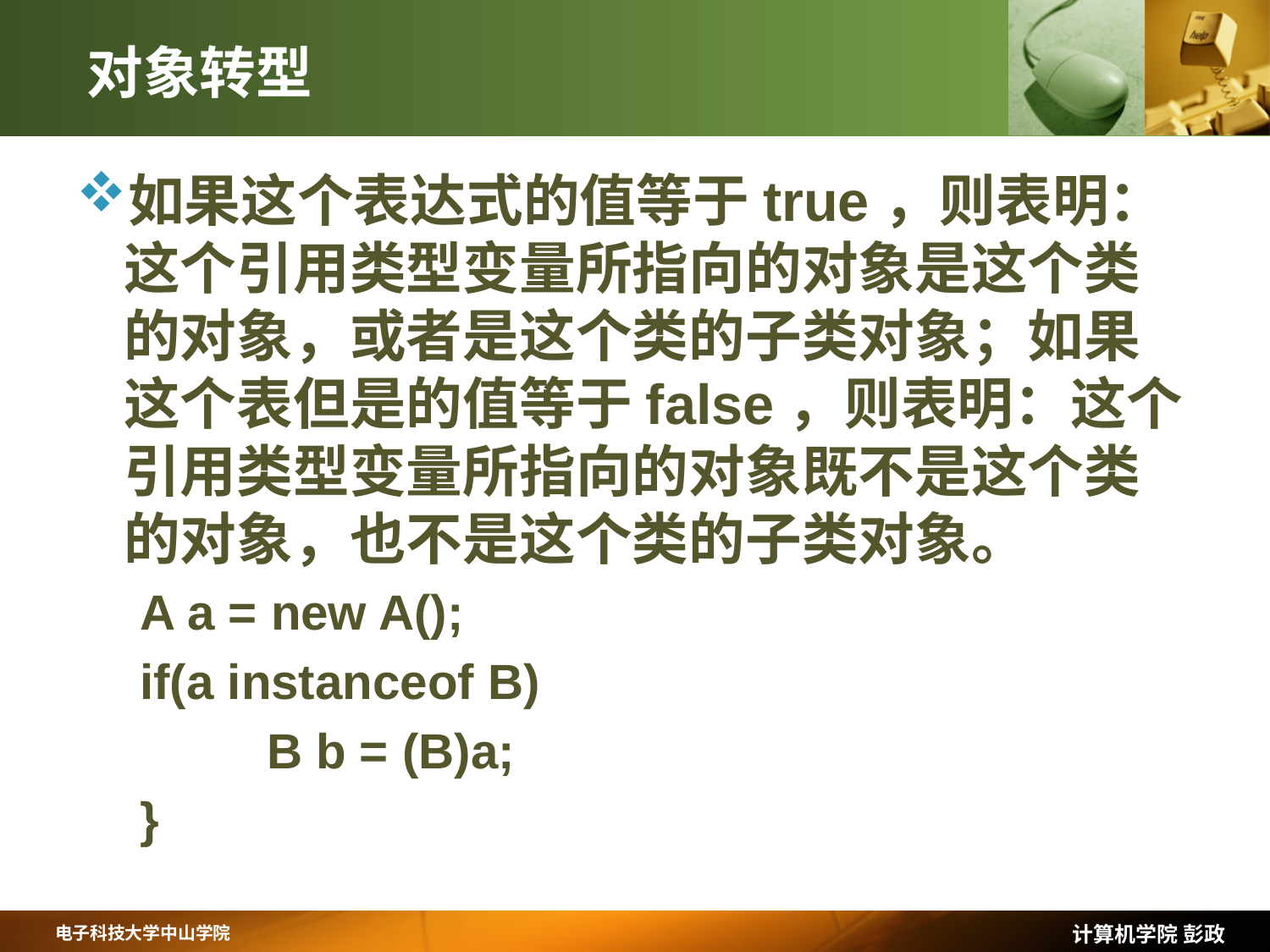

# 对象转型
如果这个表达式的值等于true，则表明：这个引用类型变量所指向的对象是这个类的对象，或者是这个类的子类对象；如果这个表但是的值等于false，则表明：这个引用类型变量所指向的对象既不是这个类的对象，也不是这个类的子类对象。
A a = new A();
if(a instanceof B)
	B b = (B)a;
}

计算机学院 彭政
电子科技大学中山学院